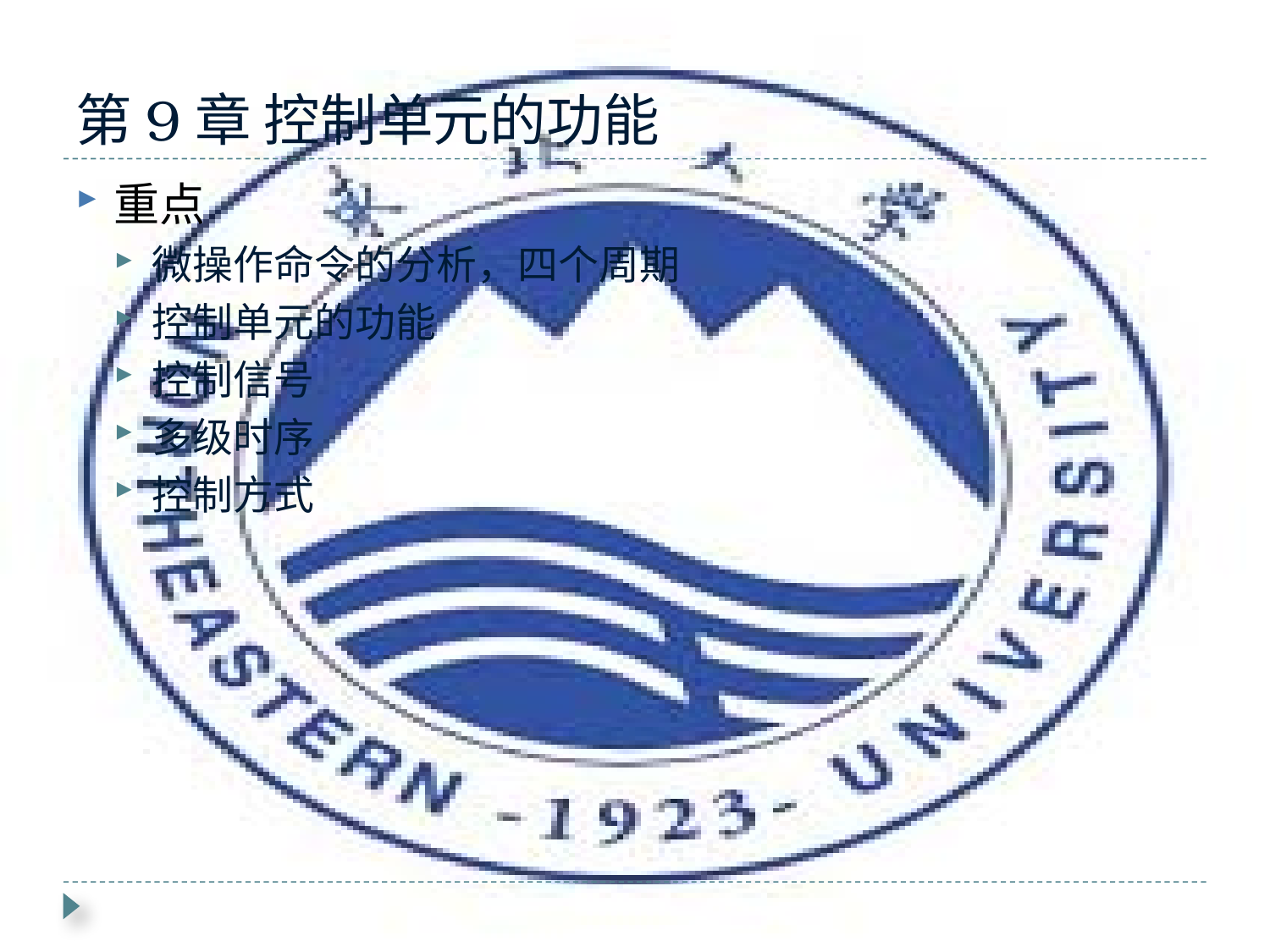

# 第9章 控制单元的功能
重点
微操作命令的分析，四个周期
控制单元的功能
控制信号
多级时序
控制方式